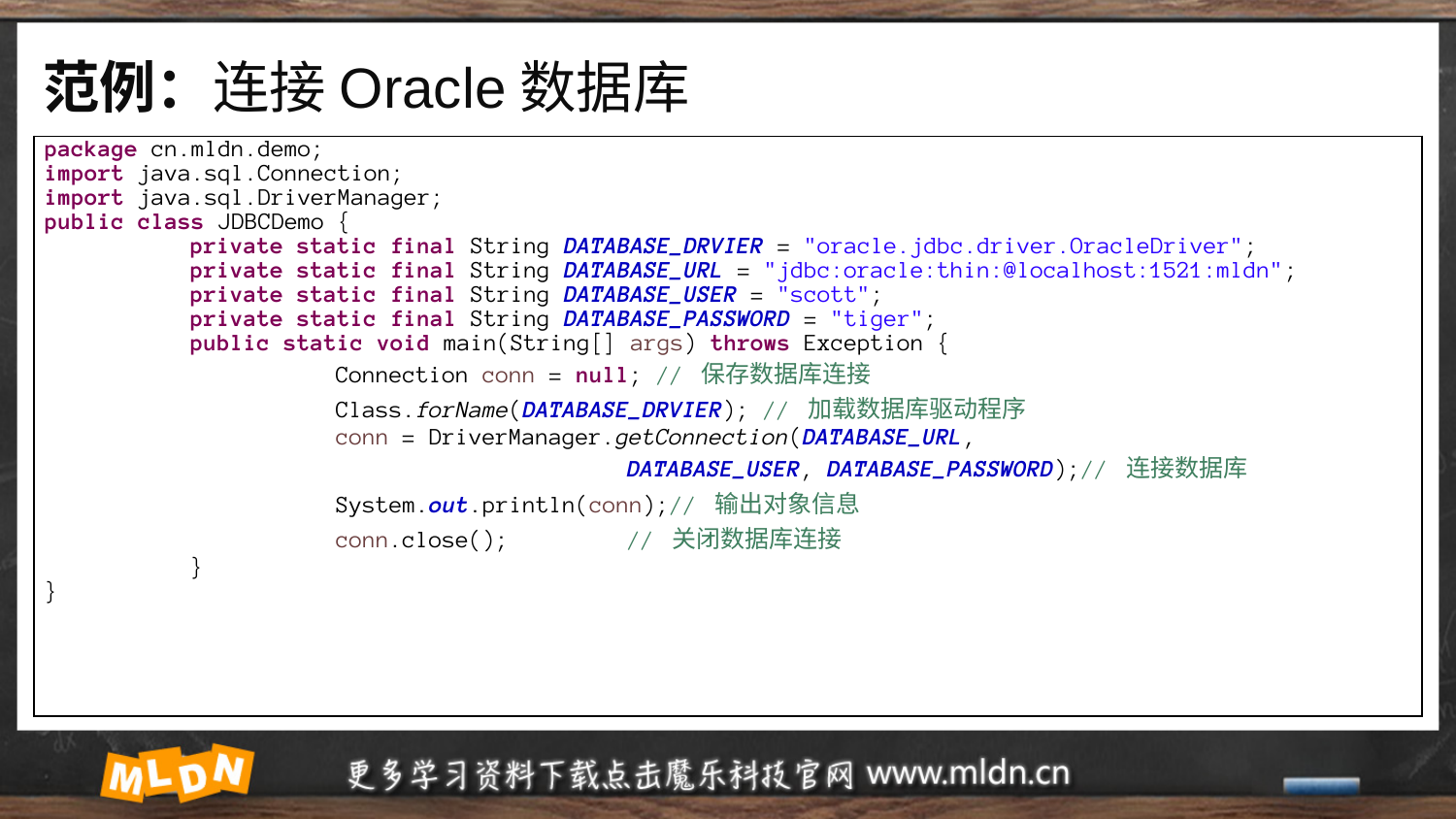

# 范例：连接Oracle数据库
| package cn.mldn.demo; import java.sql.Connection; import java.sql.DriverManager; public class JDBCDemo { private static final String DATABASE\_DRVIER = "oracle.jdbc.driver.OracleDriver"; private static final String DATABASE\_URL = "jdbc:oracle:thin:@localhost:1521:mldn"; private static final String DATABASE\_USER = "scott"; private static final String DATABASE\_PASSWORD = "tiger"; public static void main(String[] args) throws Exception { Connection conn = null; // 保存数据库连接 Class.forName(DATABASE\_DRVIER); // 加载数据库驱动程序 conn = DriverManager.getConnection(DATABASE\_URL, DATABASE\_USER, DATABASE\_PASSWORD);// 连接数据库 System.out.println(conn);// 输出对象信息 conn.close(); // 关闭数据库连接 } } |
| --- |